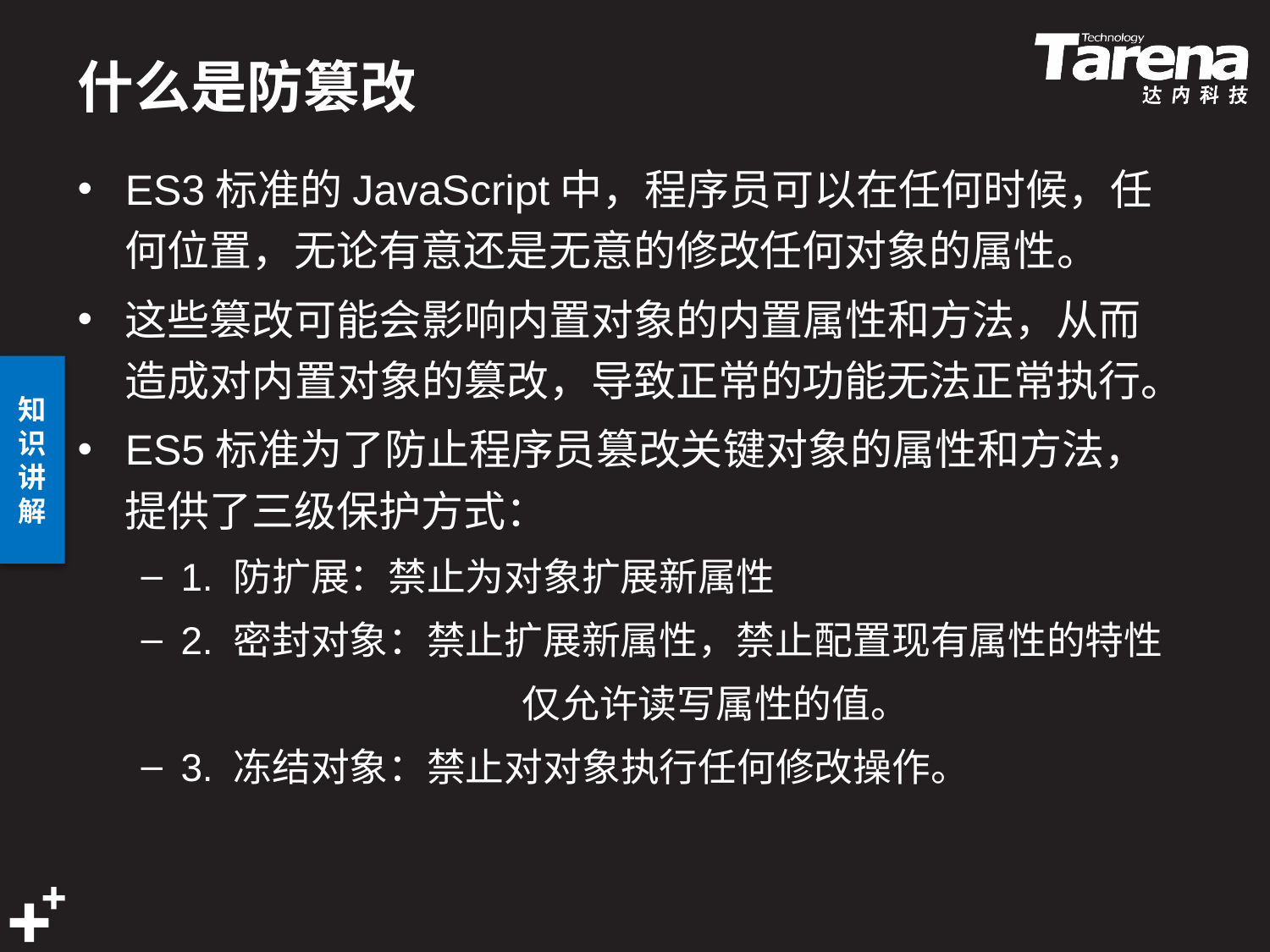

# 什么是防篡改
ES3标准的JavaScript中，程序员可以在任何时候，任何位置，无论有意还是无意的修改任何对象的属性。
这些篡改可能会影响内置对象的内置属性和方法，从而造成对内置对象的篡改，导致正常的功能无法正常执行。
ES5标准为了防止程序员篡改关键对象的属性和方法，提供了三级保护方式：
1. 防扩展：禁止为对象扩展新属性
2. 密封对象：禁止扩展新属性，禁止配置现有属性的特性
			仅允许读写属性的值。
3. 冻结对象：禁止对对象执行任何修改操作。